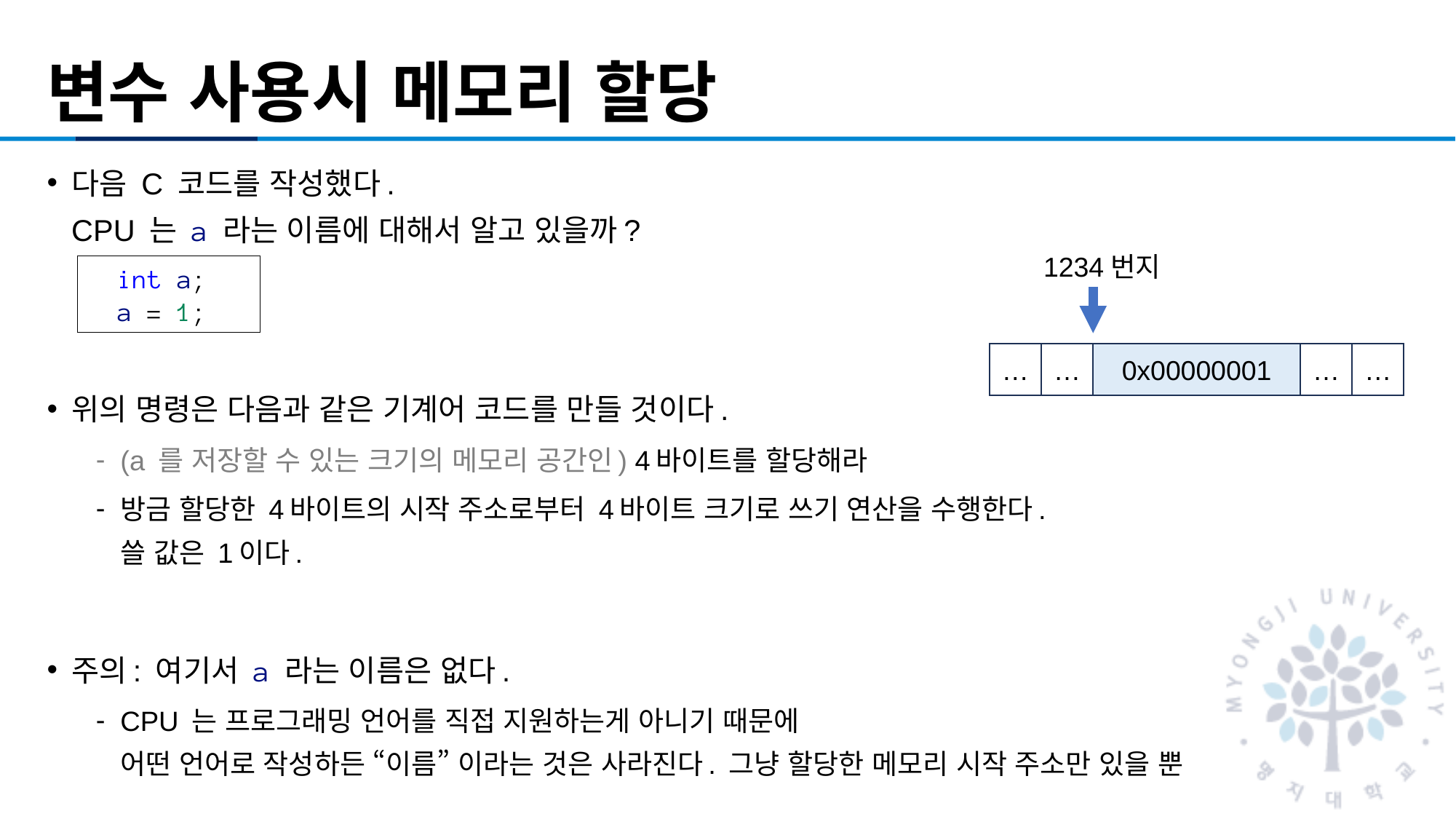

# 변수 사용시 메모리 할당
다음 C 코드를 작성했다.
CPU 는 a 라는 이름에 대해서 알고 있을까?

위의 명령은 다음과 같은 기계어 코드를 만들 것이다.
(a 를 저장할 수 있는 크기의 메모리 공간인) 4바이트를 할당해라
방금 할당한 4바이트의 시작 주소로부터 4바이트 크기로 쓰기 연산을 수행한다.
쓸 값은 1이다.

주의: 여기서 a 라는 이름은 없다.
CPU 는 프로그래밍 언어를 직접 지원하는게 아니기 때문에
어떤 언어로 작성하든 “이름” 이라는 것은 사라진다. 그냥 할당한 메모리 시작 주소만 있을 뿐
1234번지
  int a;
  a = 1;
…
…
0x00000001
쓰
레
기
값
…
…